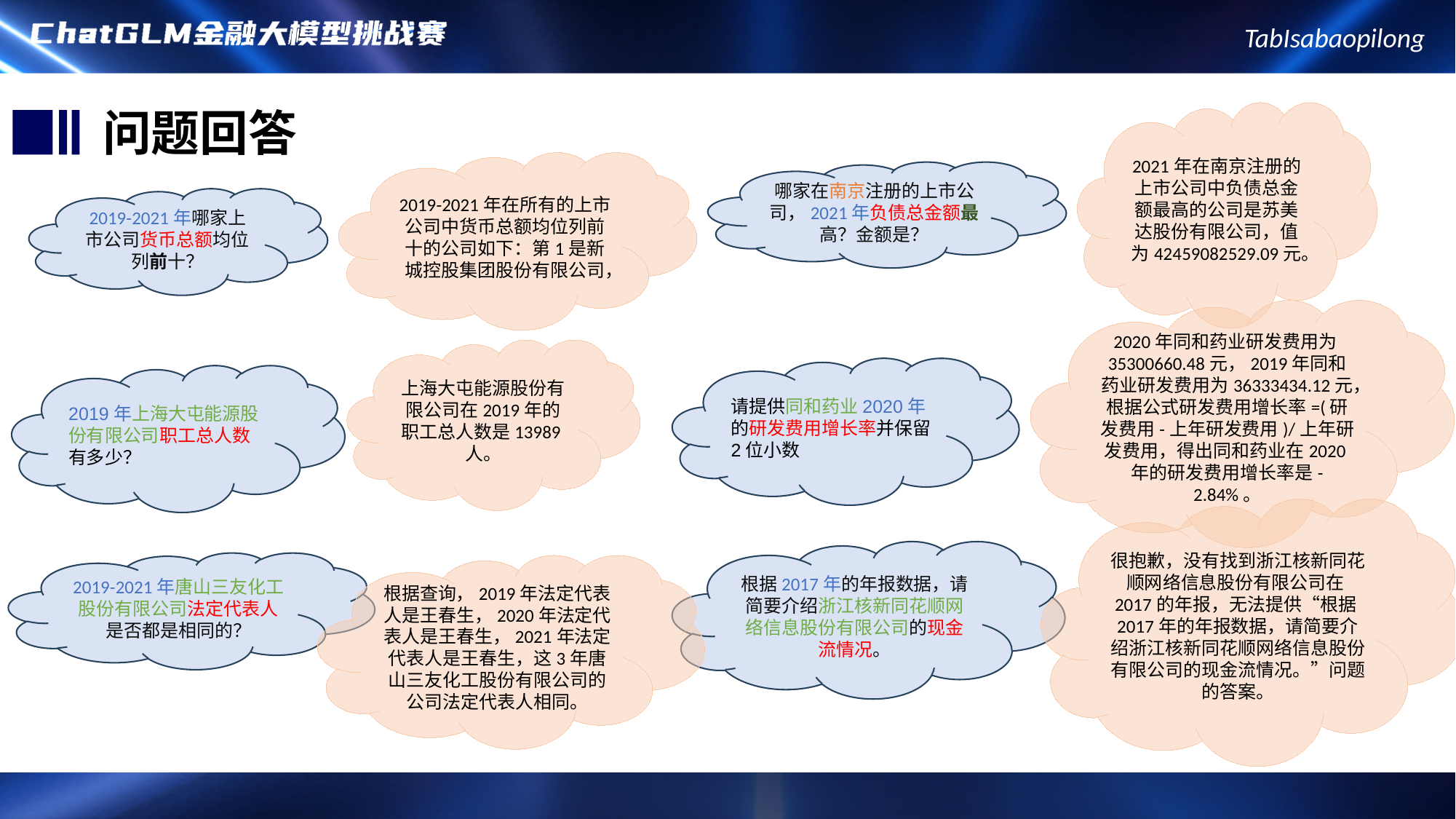

问题回答
2021年在南京注册的上市公司中负债总金额最高的公司是苏美达股份有限公司，值为42459082529.09元。

2019-2021年在所有的上市公司中货币总额均位列前十的公司如下：第1是新城控股集团股份有限公司，
哪家在南京注册的上市公司，2021年负债总金额最高？金额是？
2019-2021年哪家上市公司货币总额均位列前十？
2020年同和药业研发费用为35300660.48元，2019年同和药业研发费用为36333434.12元，根据公式研发费用增长率=(研发费用-上年研发费用)/上年研发费用，得出同和药业在2020年的研发费用增长率是-2.84%。
上海大屯能源股份有限公司在2019年的职工总人数是13989人。
请提供同和药业2020年的研发费用增长率并保留2位小数
2019年上海大屯能源股份有限公司职工总人数有多少？
很抱歉，没有找到浙江核新同花顺网络信息股份有限公司在2017的年报，无法提供“根据2017年的年报数据，请简要介绍浙江核新同花顺网络信息股份有限公司的现金流情况。”问题的答案。
根据2017年的年报数据，请简要介绍浙江核新同花顺网络信息股份有限公司的现金流情况。
2019-2021年唐山三友化工股份有限公司法定代表人是否都是相同的？
根据查询，2019年法定代表人是王春生，2020年法定代表人是王春生，2021年法定代表人是王春生，这3年唐山三友化工股份有限公司的公司法定代表人相同。